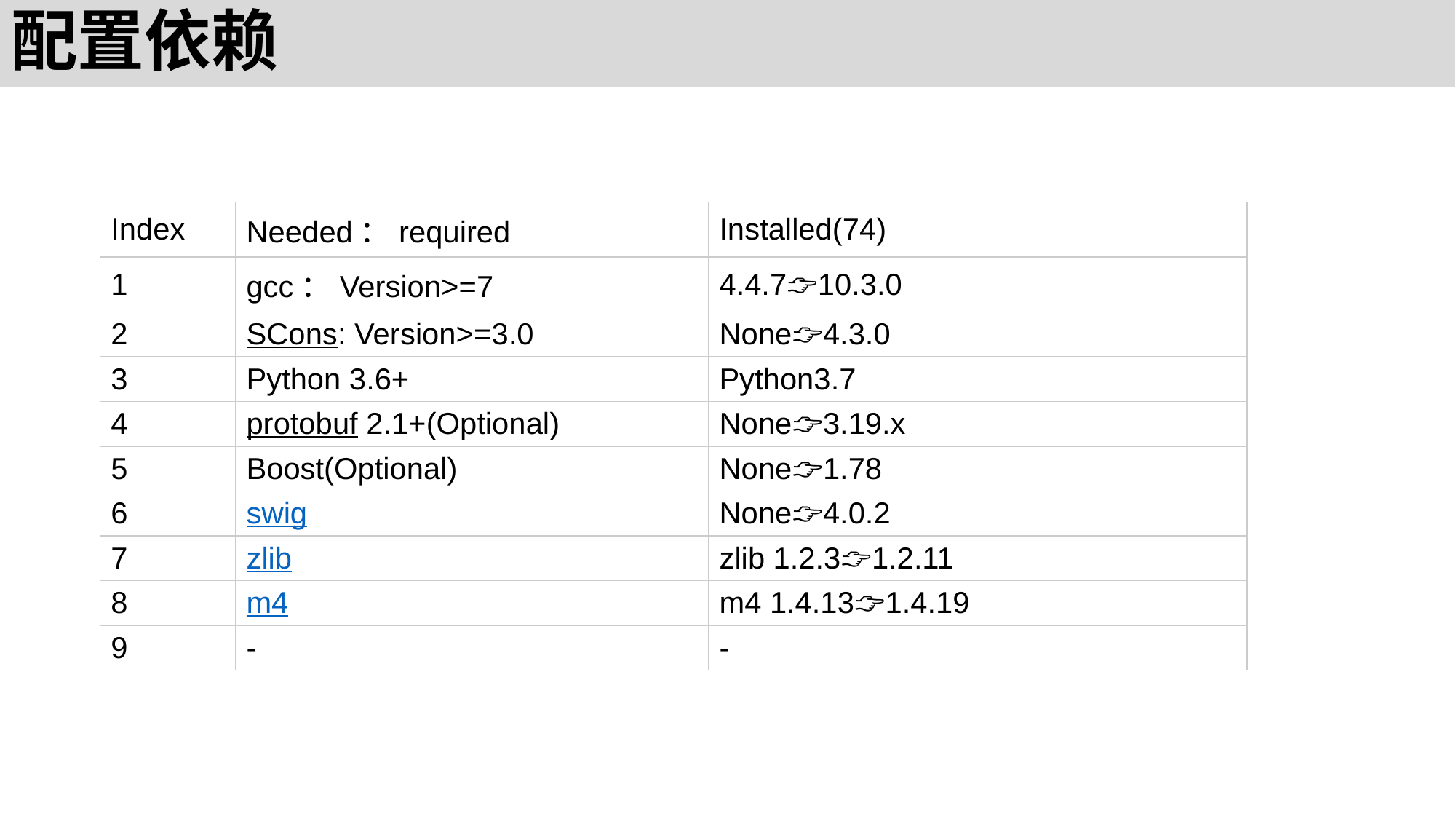

# 配置依赖
| Index | Needed：required | Installed(74) |
| --- | --- | --- |
| 1 | gcc：Version>=7 | 4.4.7👉10.3.0 |
| 2 | SCons: Version>=3.0 | None👉4.3.0 |
| 3 | Python 3.6+ | Python3.7 |
| 4 | protobuf 2.1+(Optional) | None👉3.19.x |
| 5 | Boost(Optional) | None👉1.78 |
| 6 | swig | None👉4.0.2 |
| 7 | zlib | zlib 1.2.3👉1.2.11 |
| 8 | m4 | m4 1.4.13👉1.4.19 |
| 9 | - | - |